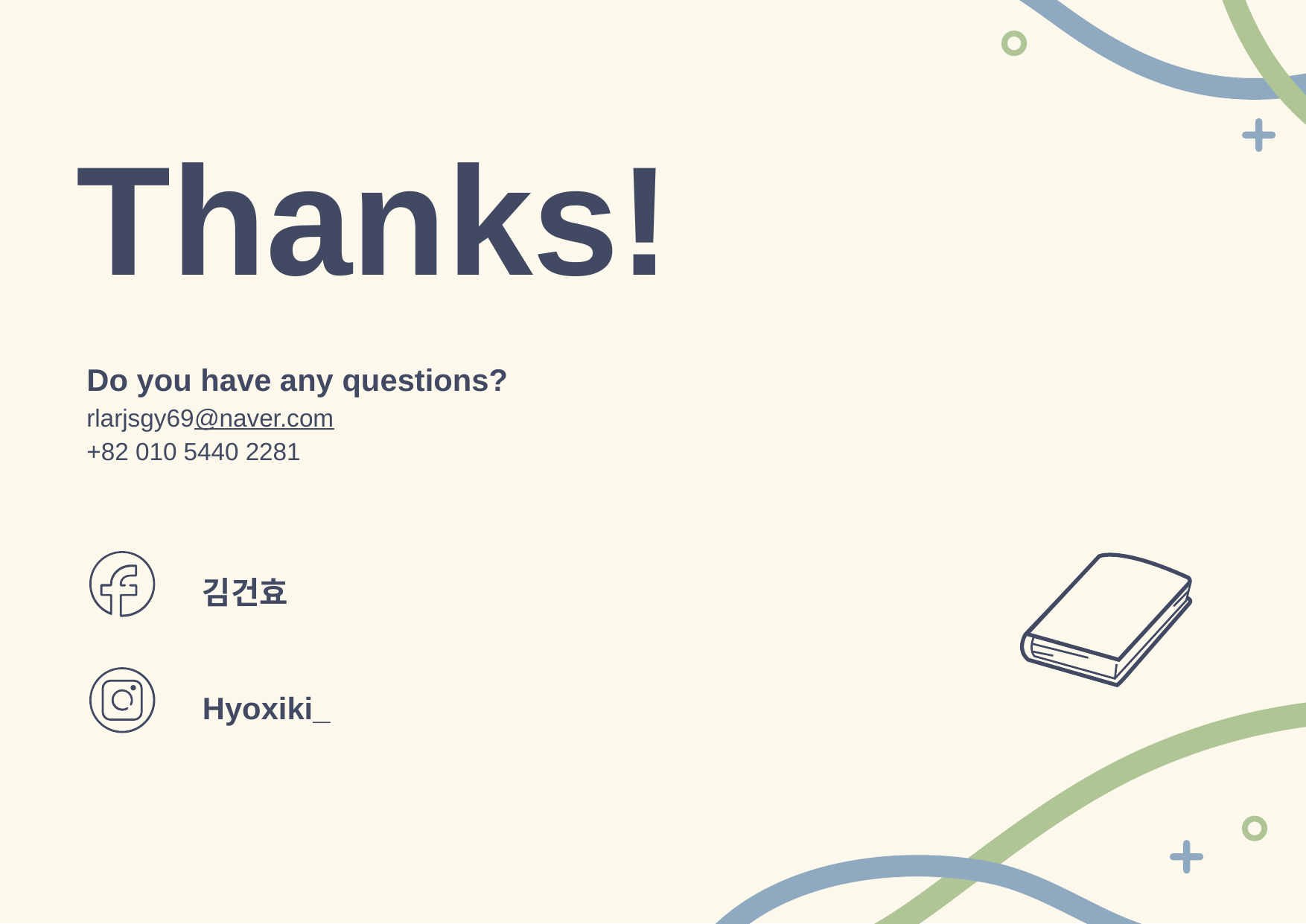

# Thanks!
Do you have any questions?
rlarjsgy69@naver.com
+82 010 5440 2281

김건효

Hyoxiki_